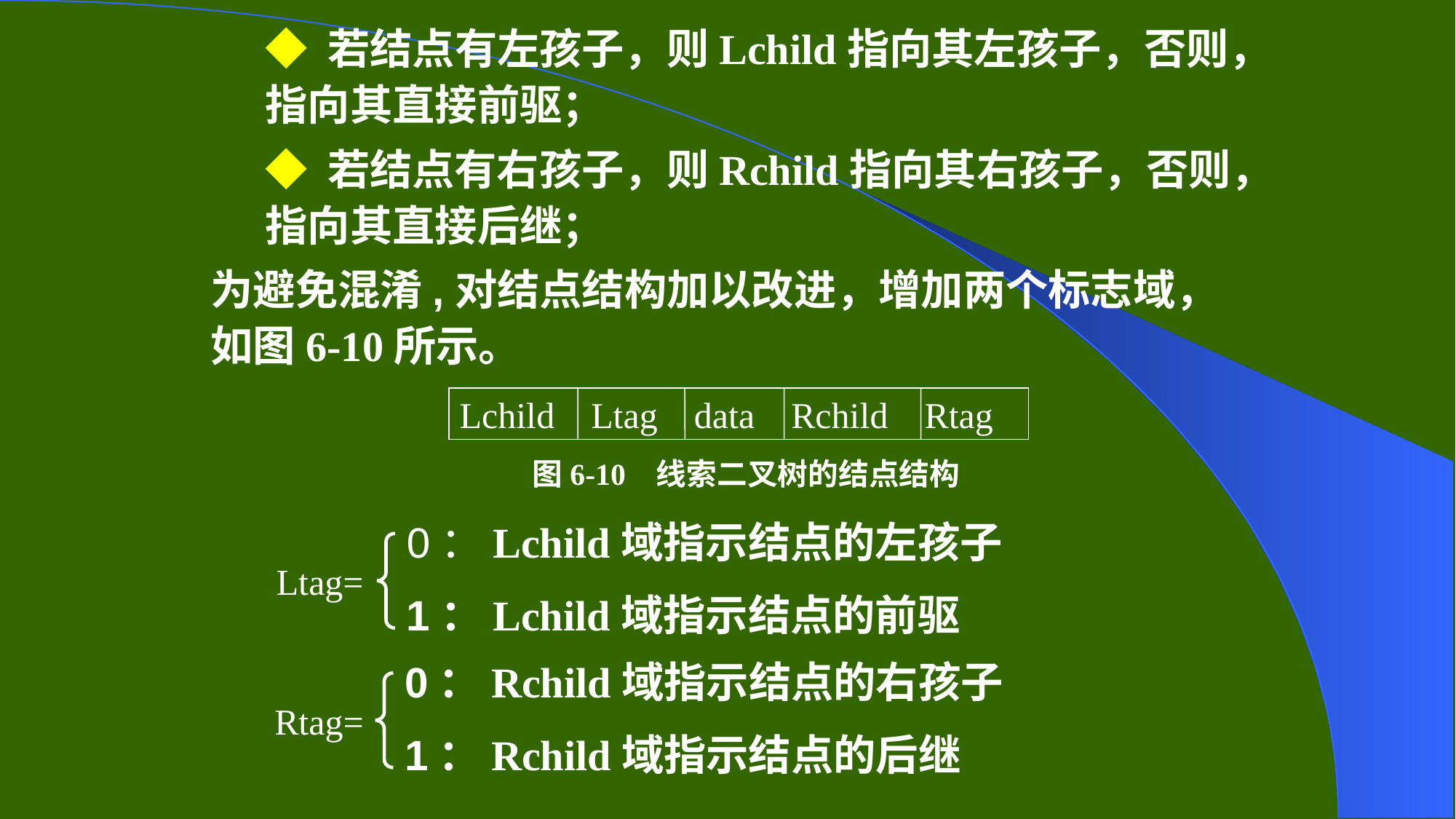

◆ 若结点有左孩子，则Lchild指向其左孩子，否则，指向其直接前驱；
◆ 若结点有右孩子，则Rchild指向其右孩子，否则，指向其直接后继；
为避免混淆,对结点结构加以改进，增加两个标志域，如图6-10所示。

Lchild    Ltag    data    Rchild    Rtag

图6-10   线索二叉树的结点结构
0：Lchild域指示结点的左孩子

Ltag=
1：Lchild域指示结点的前驱
0：Rchild域指示结点的右孩子

Rtag=
1：Rchild域指示结点的后继